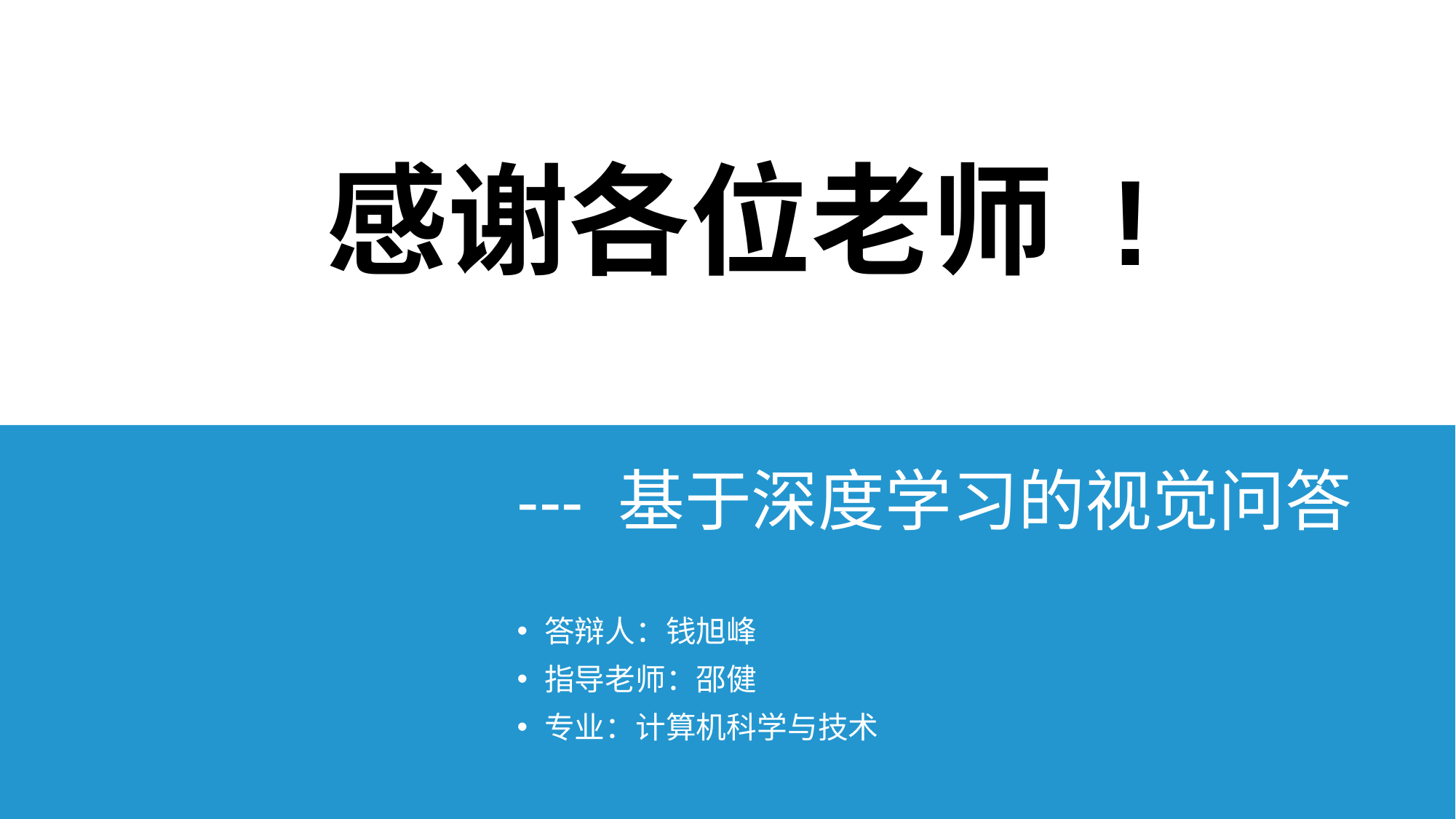

感谢各位老师 !

--- 基于深度学习的视觉问答
答辩人：钱旭峰
指导老师：邵健
专业：计算机科学与技术